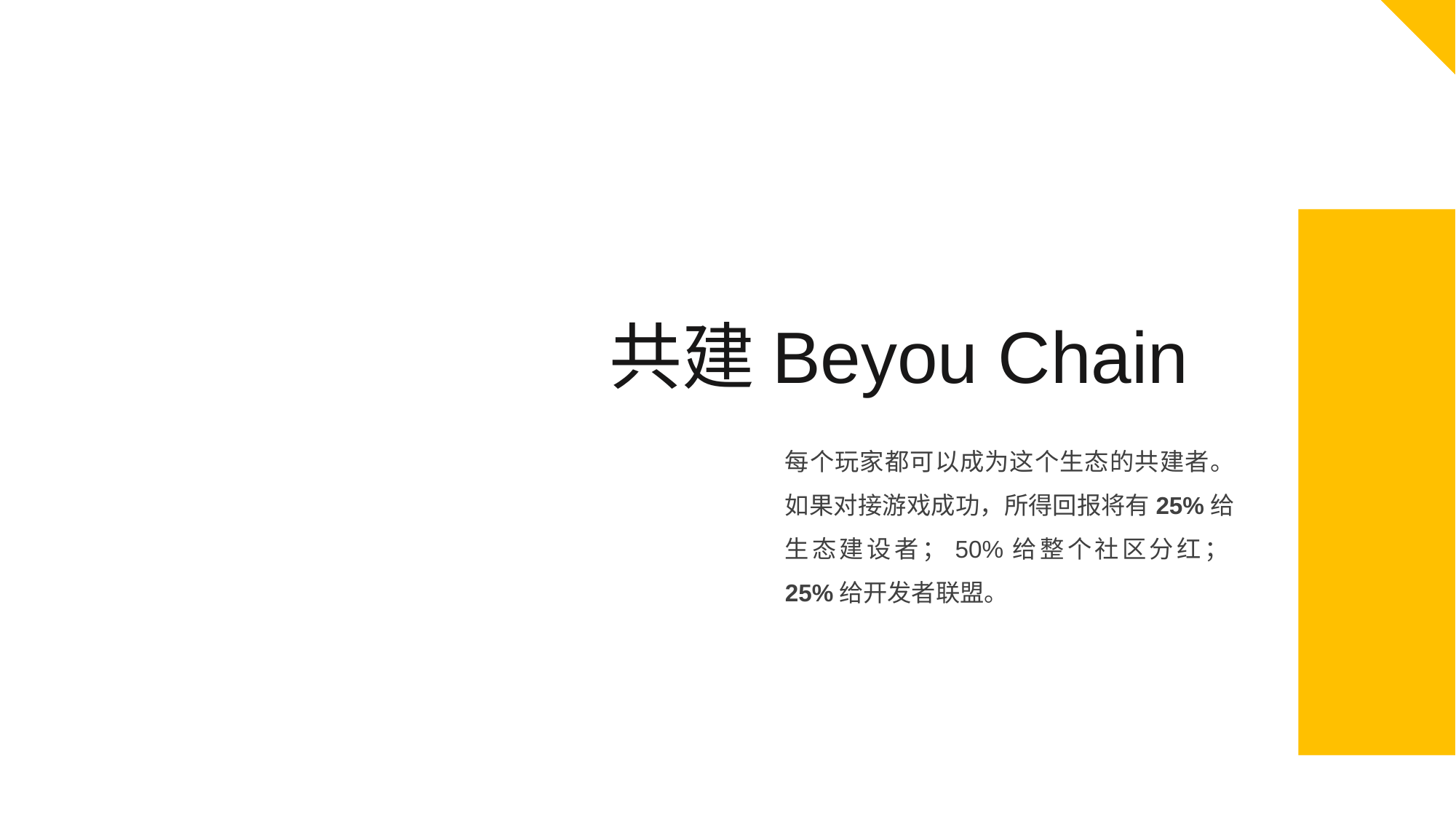

共建Beyou Chain
每个玩家都可以成为这个生态的共建者。如果对接游戏成功，所得回报将有25%给生态建设者；50%给整个社区分红；25%给开发者联盟。